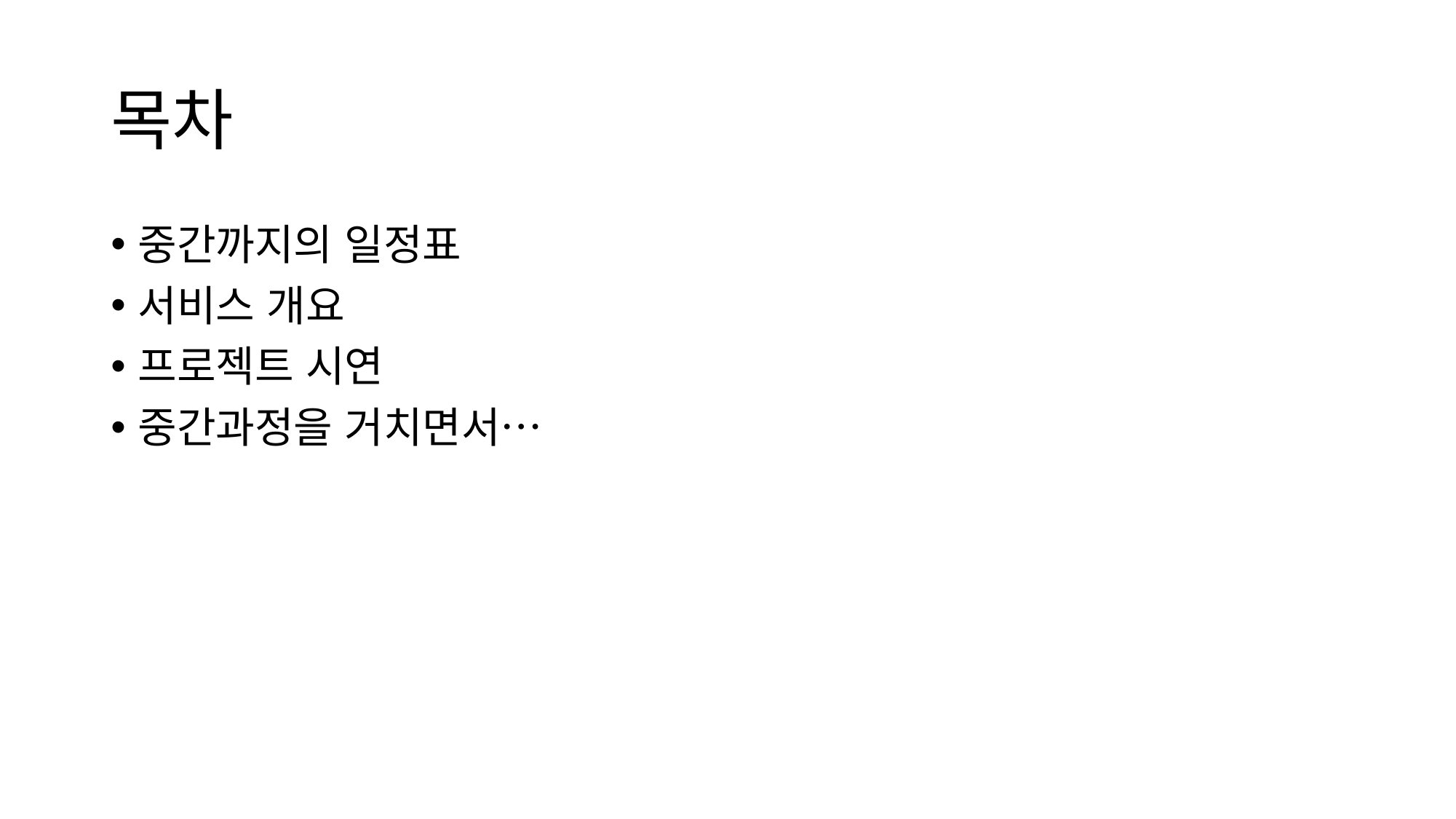

# 목차
중간까지의 일정표
서비스 개요
프로젝트 시연
중간과정을 거치면서…